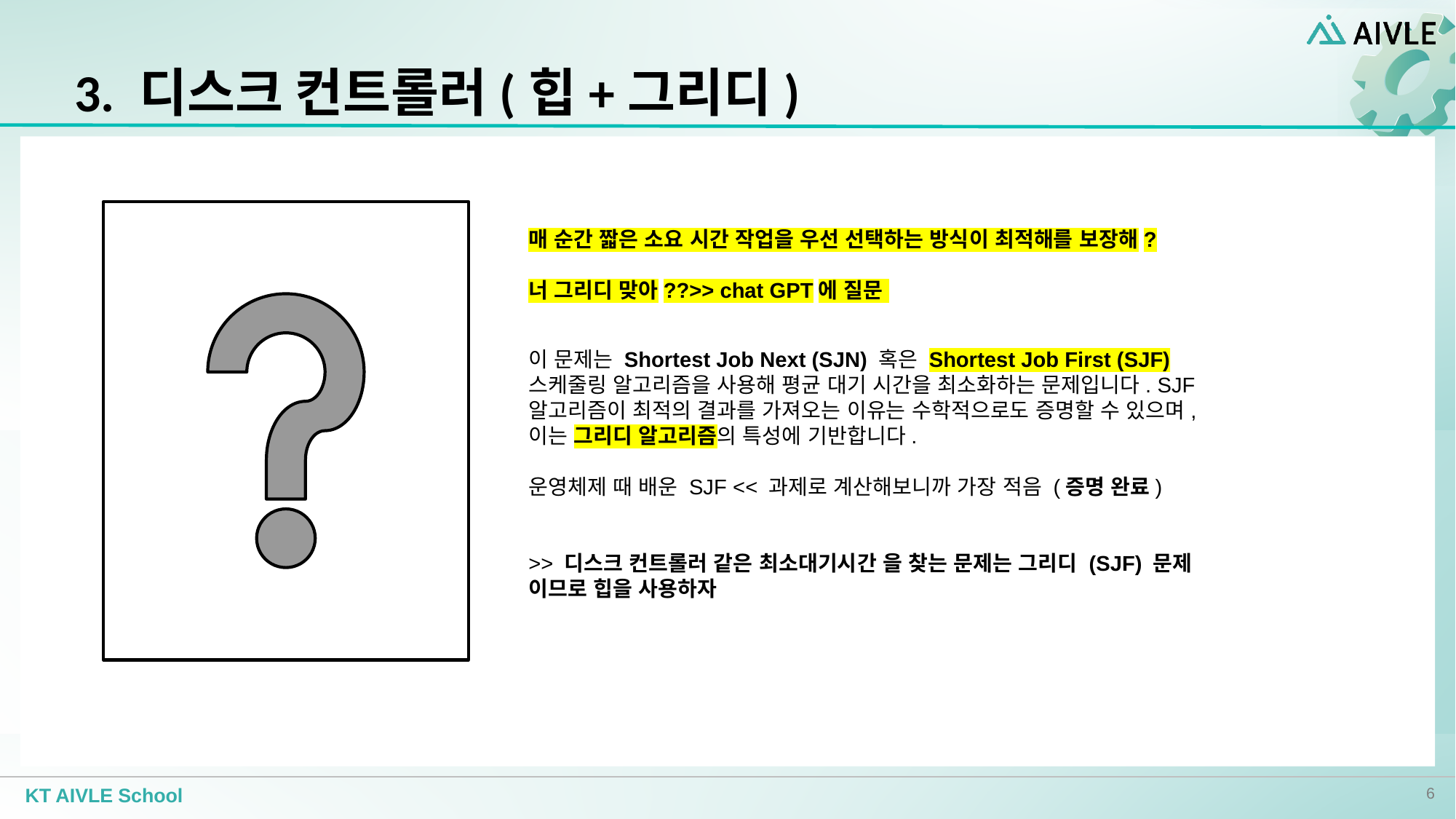

비교 결과:
duration(A)<duration(B)\text{duration}(A) < \text{duration}(B)duration(A)<duration(B)이므로, SJF 방식이 가정한 방식보다 대기 시간이 항상 더 적거나 같음을 알 수 있습니다.
즉, 짧은 작업을 먼저 수행하는 SJF 방식이 항상 평균 대기 시간을 최소화합니다.
결론
이와 같은 논리로, 매번 가장 짧은 소요 시간 작업을 선택하는 방식(SJF)이 최적임을 증명할 수 있습니다. 이는 대기 시간을 줄이는 가장 효과적인 방법이며, 반대로 다른 순서로 선택하는 경우 항상 더 긴 대기 시간이 발생하게 됩니다.
따라서, SJF는 이 문제에서 최적의 결과를 보장합니다.
# 3. 디스크 컨트롤러(힙+그리디)

매 순간 짧은 소요 시간 작업을 우선 선택하는 방식이 최적해를 보장해?

너 그리디 맞아??>> chat GPT에 질문
이 문제는 Shortest Job Next (SJN) 혹은 Shortest Job First (SJF) 스케줄링 알고리즘을 사용해 평균 대기 시간을 최소화하는 문제입니다. SJF 알고리즘이 최적의 결과를 가져오는 이유는 수학적으로도 증명할 수 있으며, 이는 그리디 알고리즘의 특성에 기반합니다.

운영체제 때 배운 SJF << 과제로 계산해보니까 가장 적음 (증명 완료)

>> 디스크 컨트롤러 같은 최소대기시간 을 찾는 문제는 그리디 (SJF) 문제 이므로 힙을 사용하자